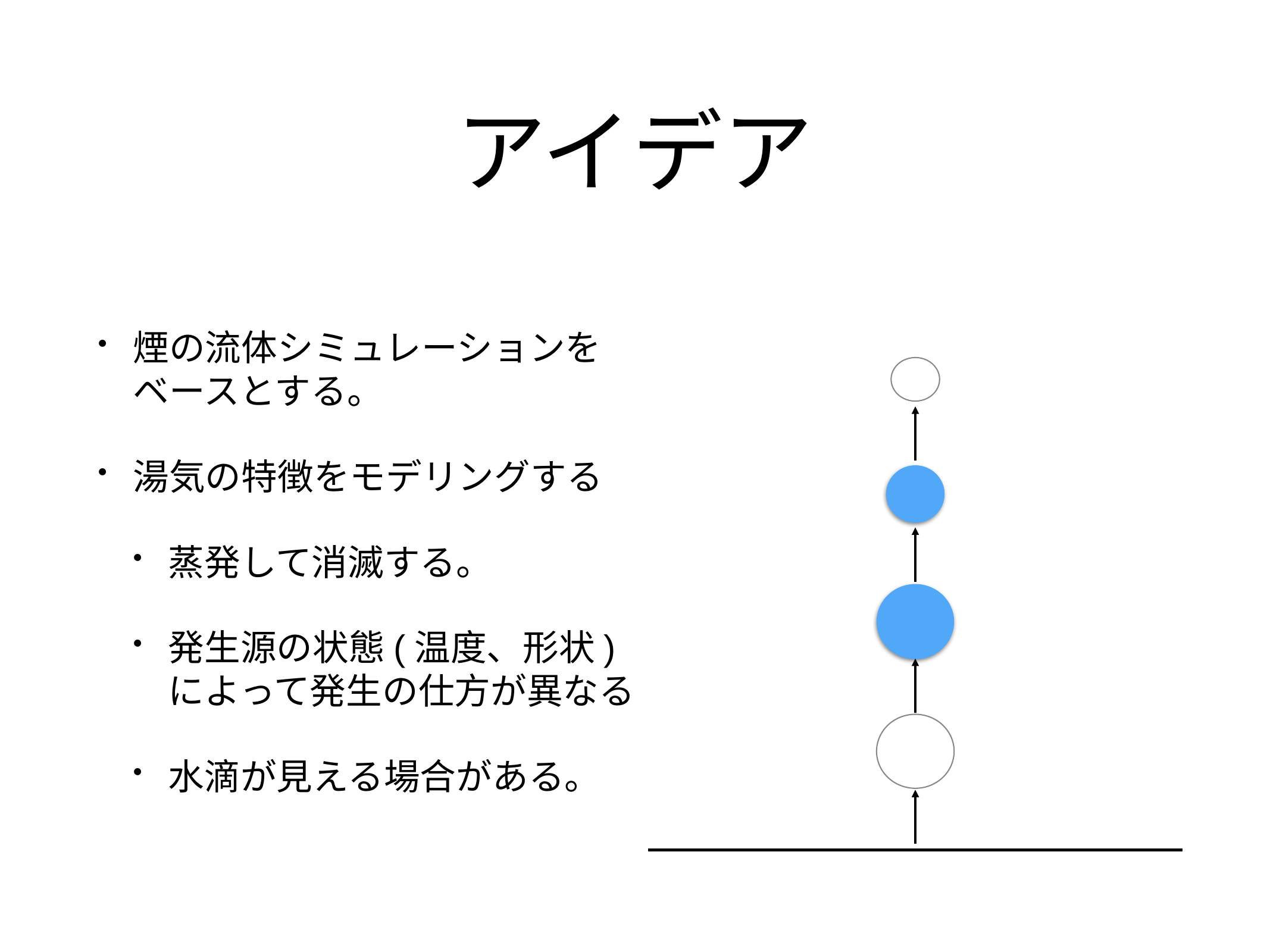

# アイデア
煙の流体シミュレーションをベースとする。
湯気の特徴をモデリングする
蒸発して消滅する。
発生源の状態(温度、形状)によって発生の仕方が異なる
水滴が見える場合がある。